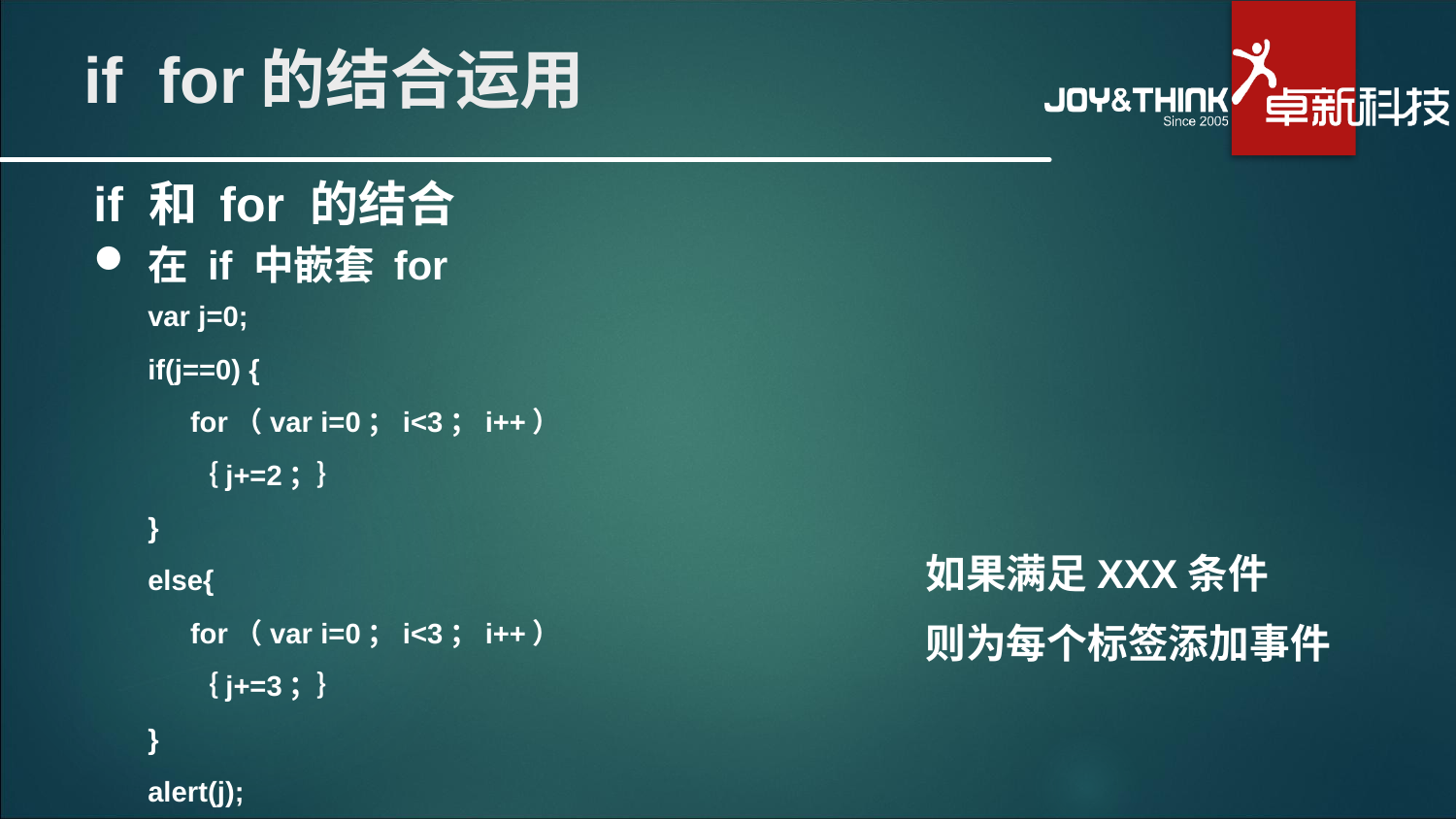

# if  for的结合运用
if 和 for 的结合
在 if 中嵌套 for
var j=0;
if(j==0) {
	for（var i=0；i<3；i++）
	｛j+=2；｝
}
else{
	for（var i=0；i<3；i++）
	｛j+=3；｝
}
alert(j);
如果满足XXX条件
则为每个标签添加事件